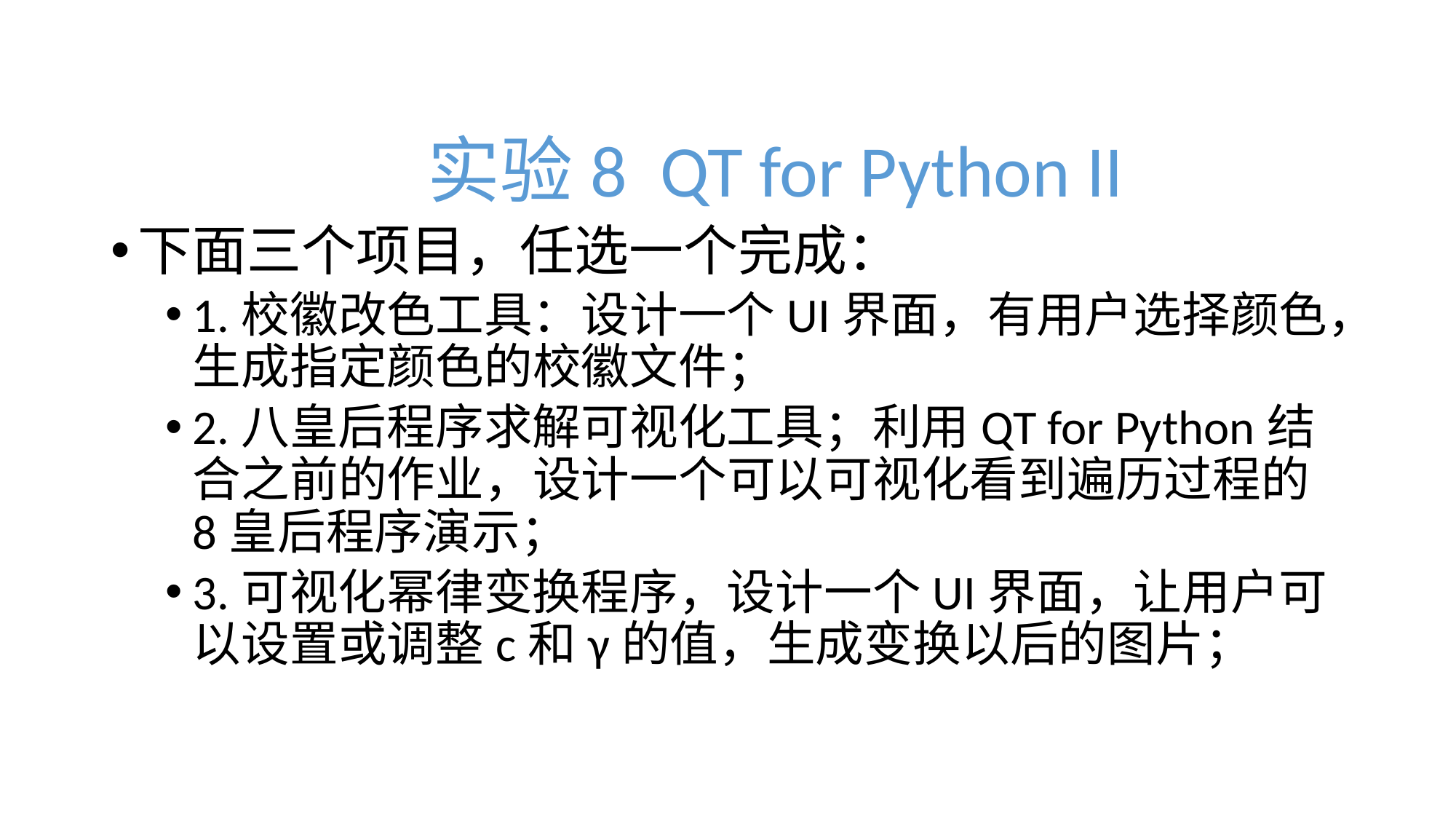

实验8  QT for Python II
下面三个项目，任选一个完成：
1.校徽改色工具：设计一个UI界面，有用户选择颜色，生成指定颜色的校徽文件；
2.八皇后程序求解可视化工具；利用QT for Python结合之前的作业，设计一个可以可视化看到遍历过程的8皇后程序演示；
3.可视化幂律变换程序，设计一个UI界面，让用户可以设置或调整c和γ的值，生成变换以后的图片；